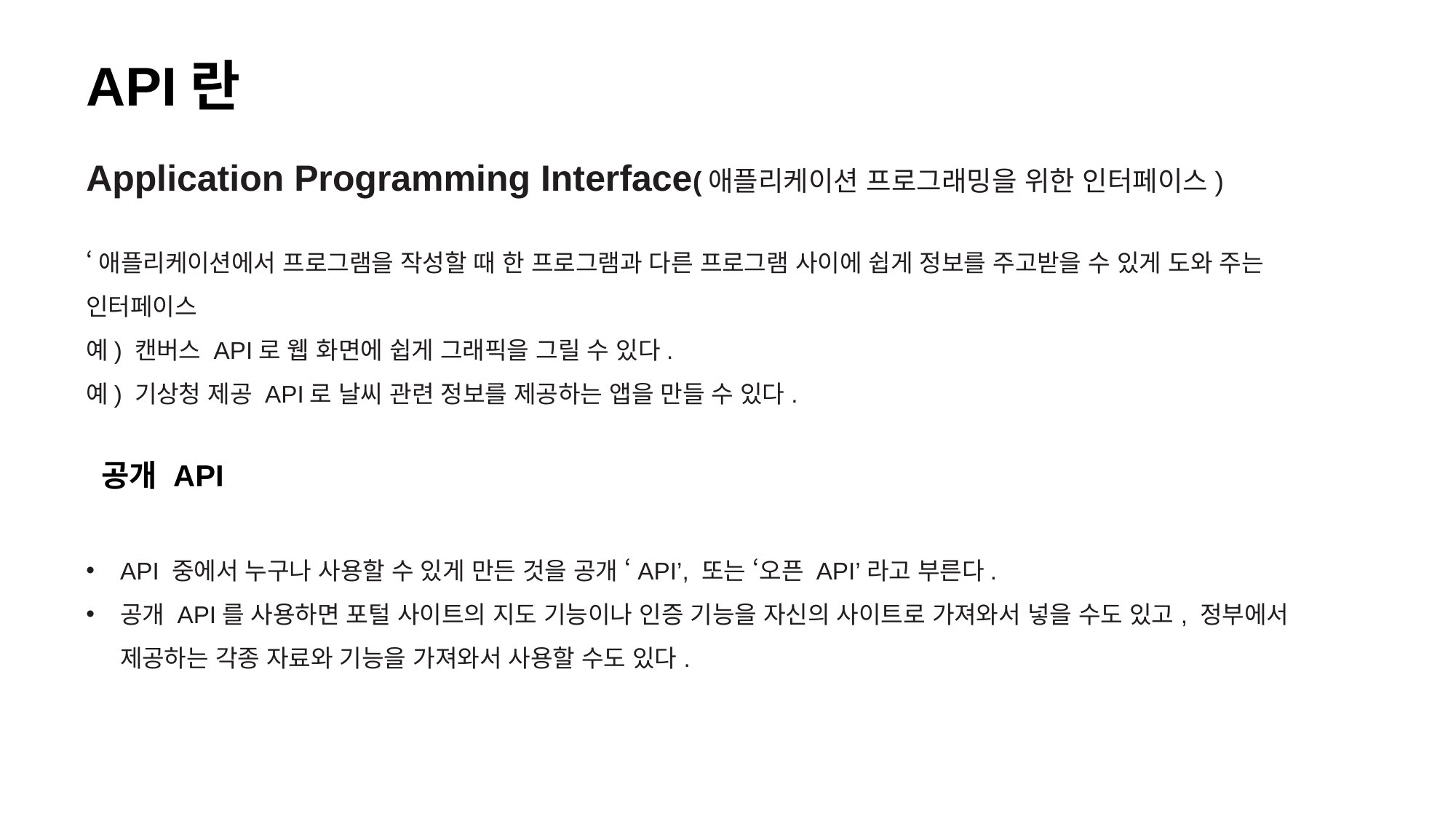

# API란
Application Programming Interface(애플리케이션 프로그래밍을 위한 인터페이스)
‘애플리케이션에서 프로그램을 작성할 때 한 프로그램과 다른 프로그램 사이에 쉽게 정보를 주고받을 수 있게 도와 주는 인터페이스
예) 캔버스 API로 웹 화면에 쉽게 그래픽을 그릴 수 있다.
예) 기상청 제공 API로 날씨 관련 정보를 제공하는 앱을 만들 수 있다.
공개 API
API 중에서 누구나 사용할 수 있게 만든 것을 공개 ‘API’, 또는 ‘오픈 API’라고 부른다.
공개 API를 사용하면 포털 사이트의 지도 기능이나 인증 기능을 자신의 사이트로 가져와서 넣을 수도 있고, 정부에서 제공하는 각종 자료와 기능을 가져와서 사용할 수도 있다.